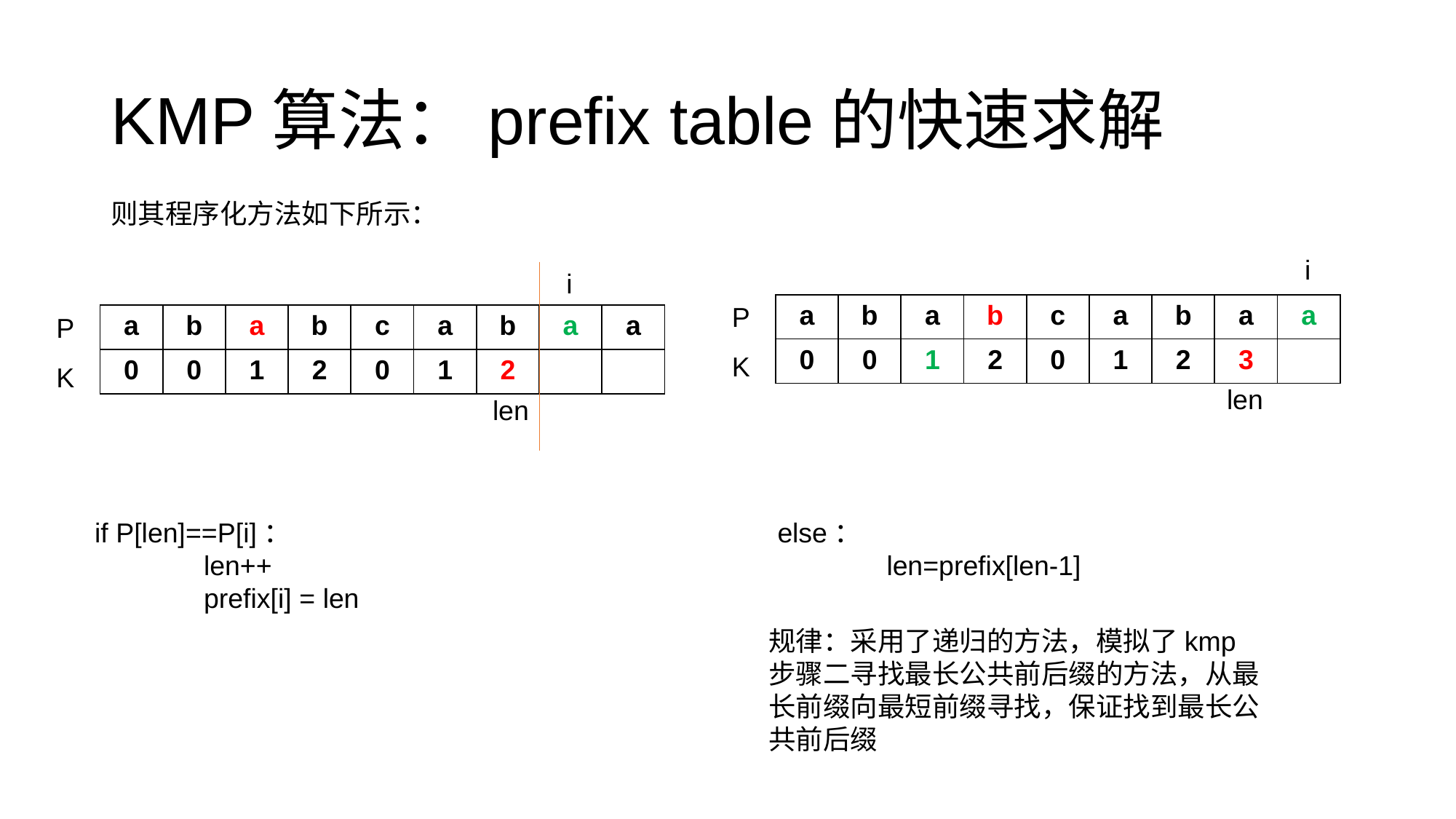

# KMP算法：prefix table的快速求解
则其程序化方法如下所示：
i
i
P
| a | b | a | b | c | a | b | a | a |
| --- | --- | --- | --- | --- | --- | --- | --- | --- |
| 0 | 0 | 1 | 2 | 0 | 1 | 2 | 3 |  |
P
| a | b | a | b | c | a | b | a | a |
| --- | --- | --- | --- | --- | --- | --- | --- | --- |
| 0 | 0 | 1 | 2 | 0 | 1 | 2 |  |  |
K
K
len
len
if P[len]==P[i]：
	len++
	prefix[i] = len
else：
	len=prefix[len-1]
规律：采用了递归的方法，模拟了kmp步骤二寻找最长公共前后缀的方法，从最长前缀向最短前缀寻找，保证找到最长公共前后缀